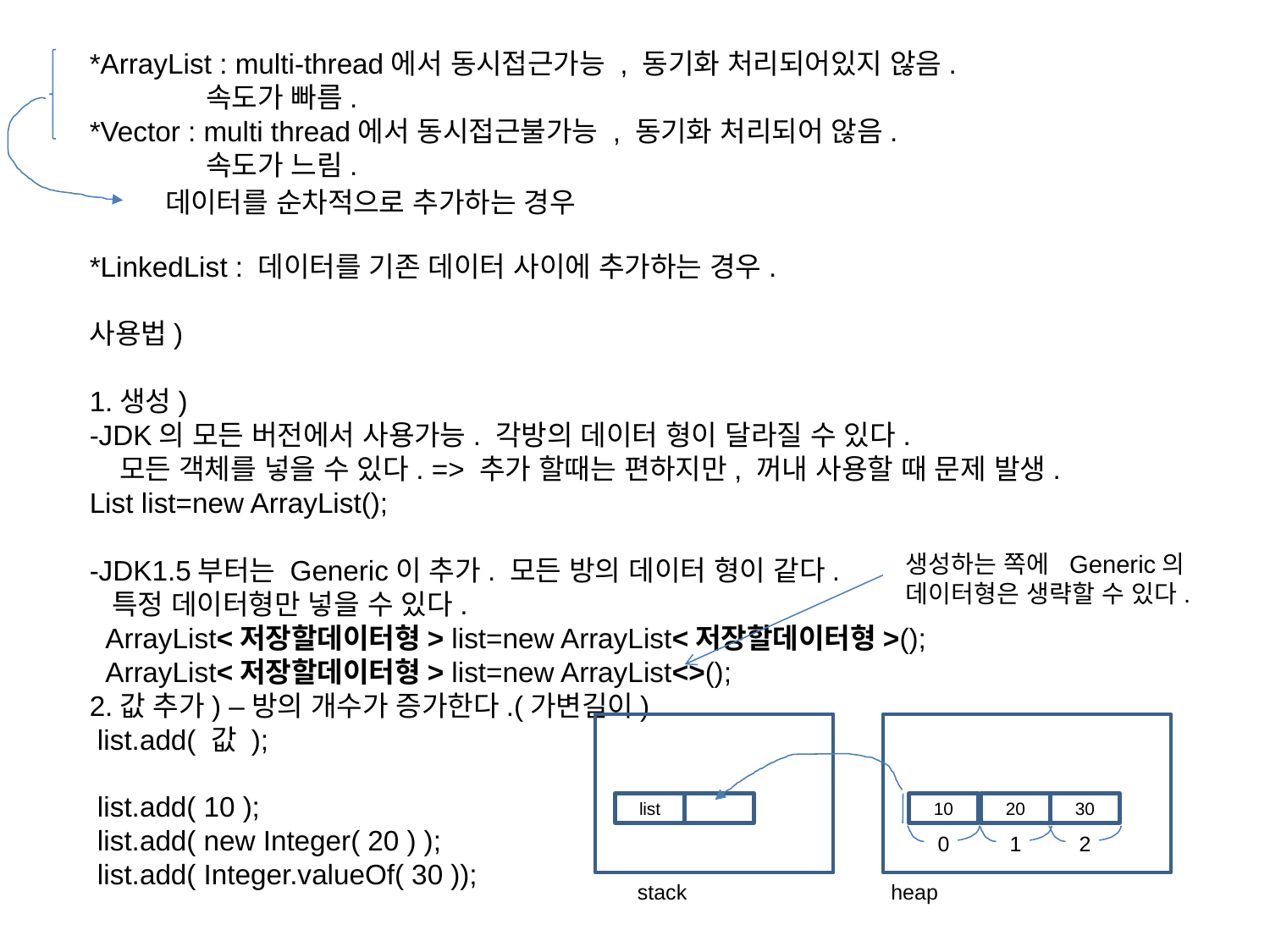

*ArrayList : multi-thread에서 동시접근가능 , 동기화 처리되어있지 않음.
              속도가 빠름.
*Vector : multi thread에서 동시접근불가능 , 동기화 처리되어 않음.
              속도가 느림.

*LinkedList : 데이터를 기존 데이터 사이에 추가하는 경우.

사용법)

1.생성)
-JDK의 모든 버전에서 사용가능. 각방의 데이터 형이 달라질 수 있다.
   모든 객체를 넣을 수 있다. => 추가 할때는 편하지만, 꺼내 사용할 때 문제 발생.
List list=new ArrayList();

-JDK1.5부터는 Generic이 추가. 모든 방의 데이터 형이 같다.
  특정 데이터형만 넣을 수 있다.
  ArrayList<저장할데이터형> list=new ArrayList<저장할데이터형>();
  ArrayList<저장할데이터형> list=new ArrayList<>();
2.값 추가) –방의 개수가 증가한다.(가변길이)
 list.add( 값 );

 list.add( 10 );
 list.add( new Integer( 20 ) );
 list.add( Integer.valueOf( 30 ));

데이터를 순차적으로 추가하는 경우
생성하는 쪽에  Generic의
데이터형은 생략할 수 있다.

list

10
20
30
0
1
2

stack
heap